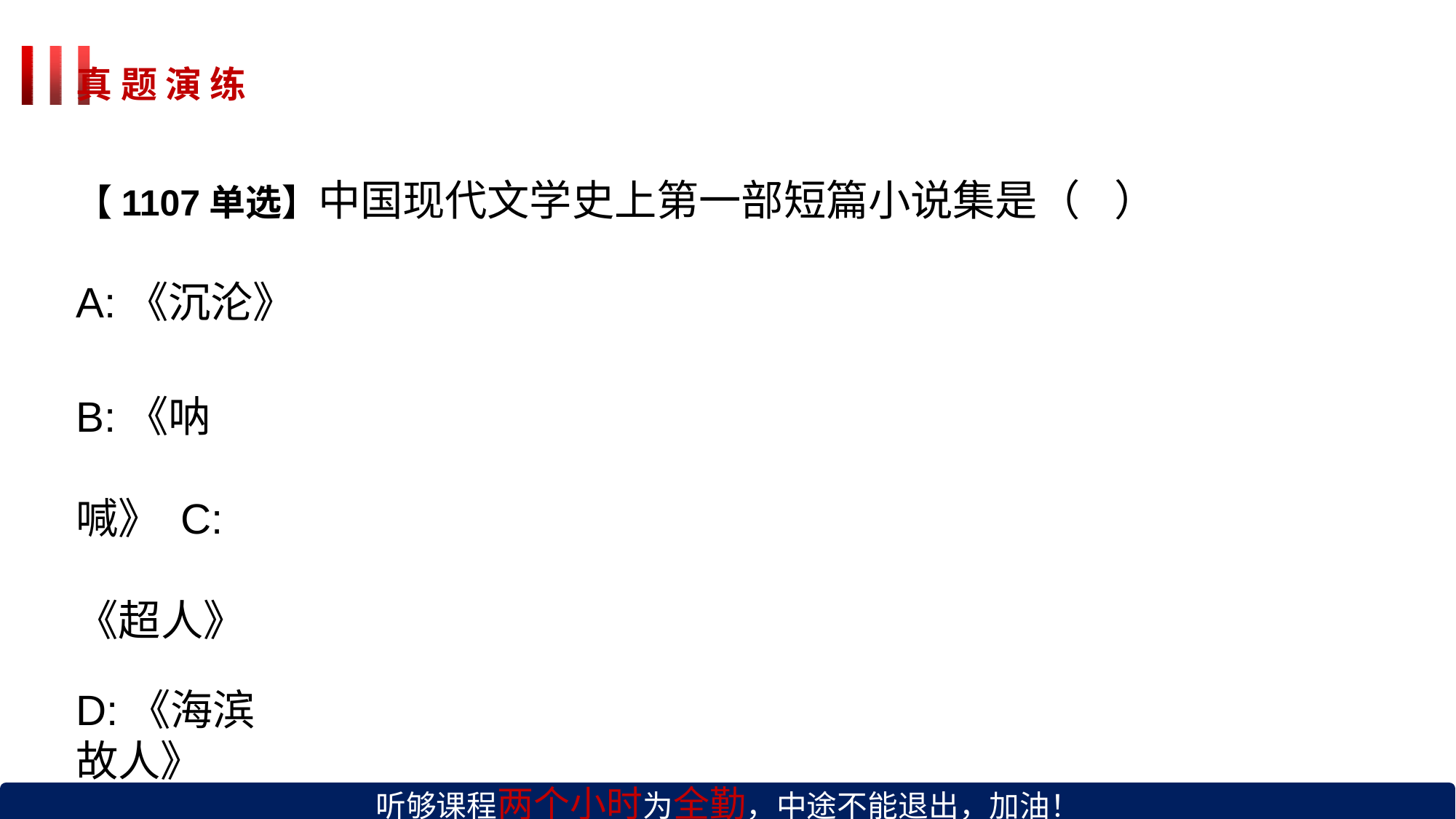

真 题 演 练
# 【1107单选】中国现代文学史上第一部短篇小说集是（	）
A:《沉沦》
B:《呐喊》 C:《超人》
D:《海滨故人》

听够课程两个小时为全勤，中途不能退出，加油！